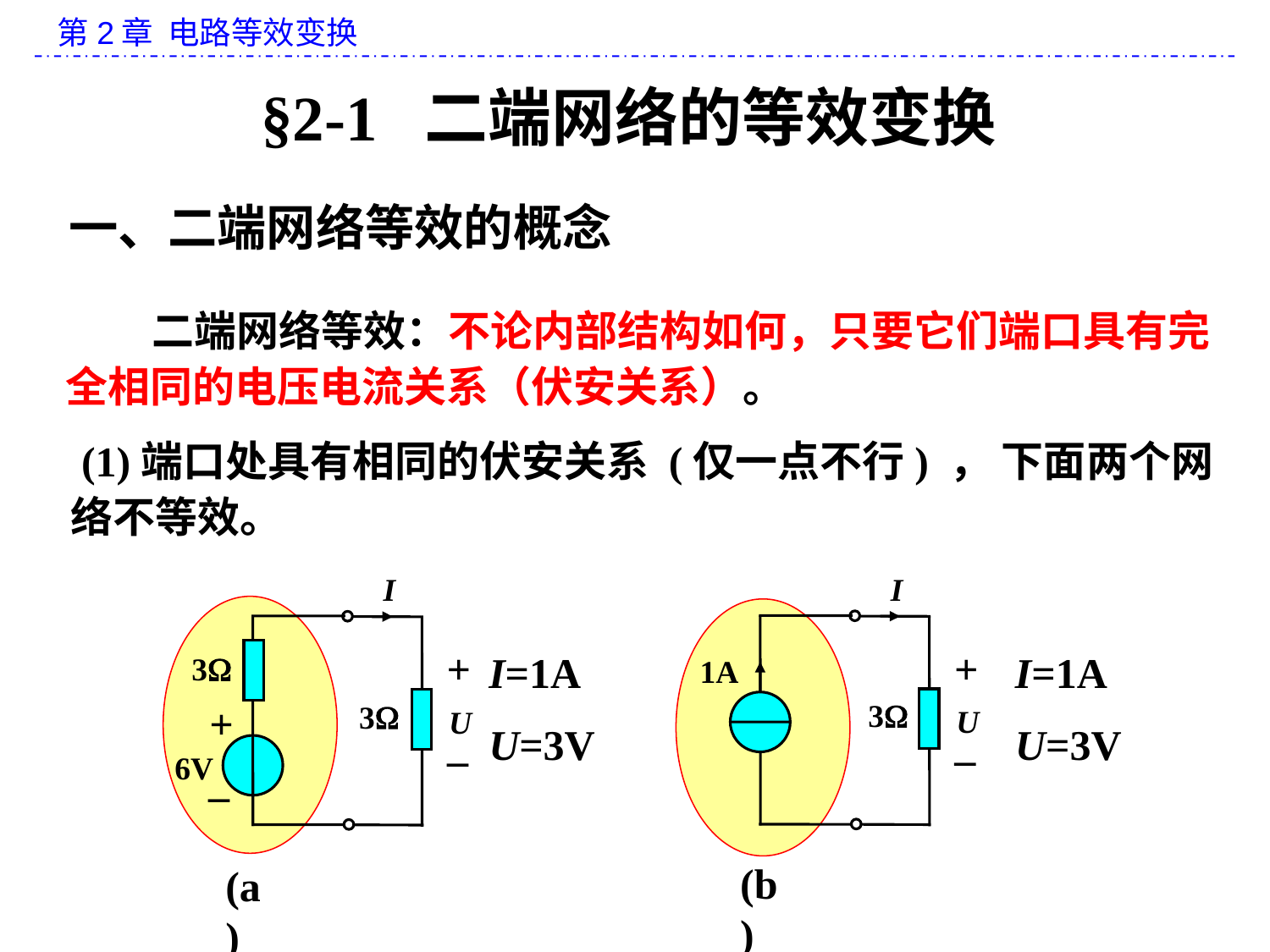

§2-1  二端网络的等效变换
一、二端网络等效的概念
        二端网络等效：不论内部结构如何，只要它们端口具有完全相同的电压电流关系（伏安关系）。
 (1)端口处具有相同的伏安关系 (仅一点不行) ， 下面两个网络不等效。
I

+
1A

3Ω
U

_

I

+
3Ω

+
3Ω
U

_

6V
_

(a)

(b)
I=1A
U=3V
I=1A
U=3V